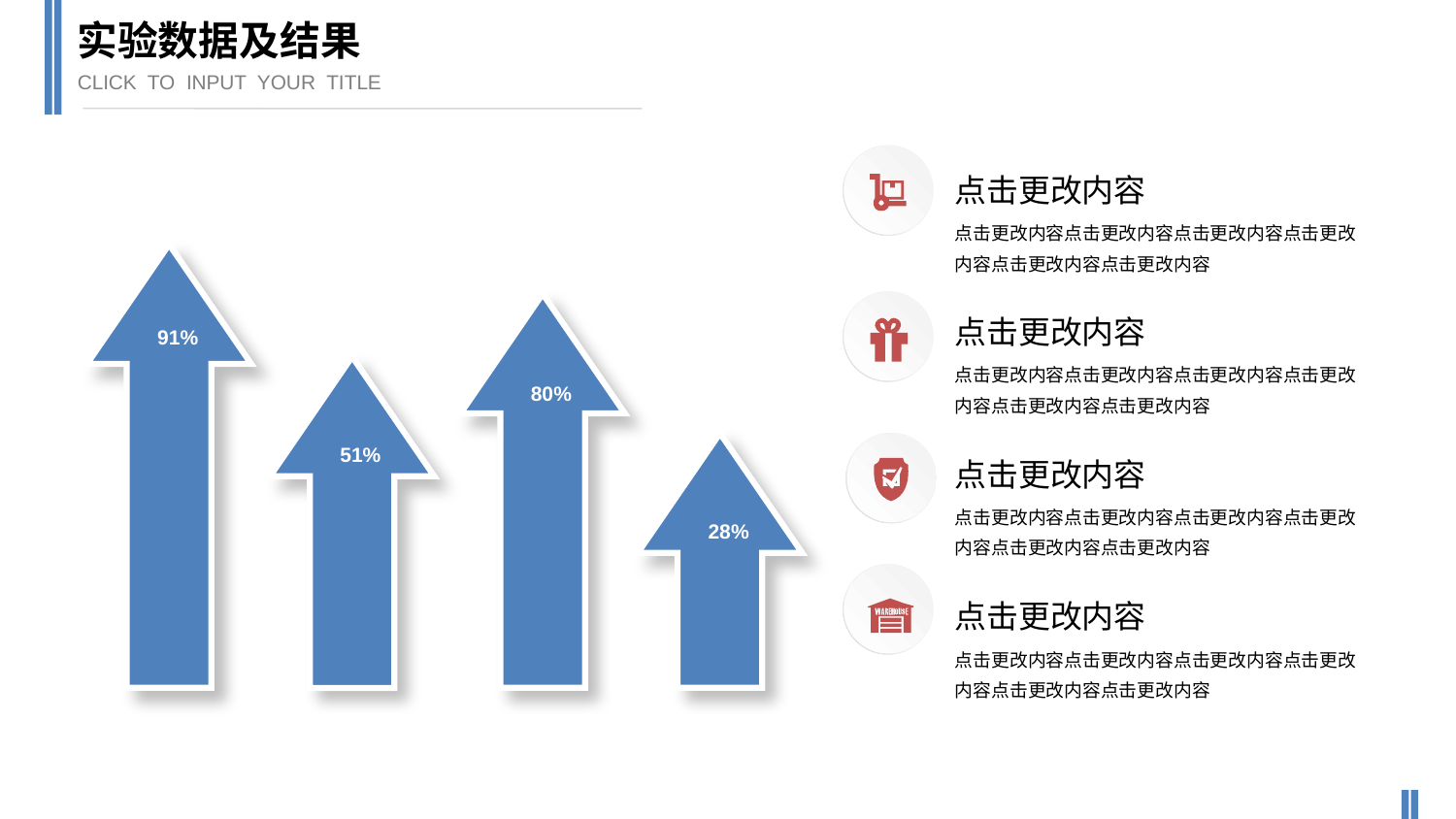

实验数据及结果
CLICK  TO  INPUT  YOUR  TITLE

点击更改内容
点击更改内容点击更改内容点击更改内容点击更改内容点击更改内容点击更改内容
91%

80%

点击更改内容
点击更改内容点击更改内容点击更改内容点击更改内容点击更改内容点击更改内容
51%

28%
点击更改内容
点击更改内容点击更改内容点击更改内容点击更改内容点击更改内容点击更改内容

点击更改内容
点击更改内容点击更改内容点击更改内容点击更改内容点击更改内容点击更改内容